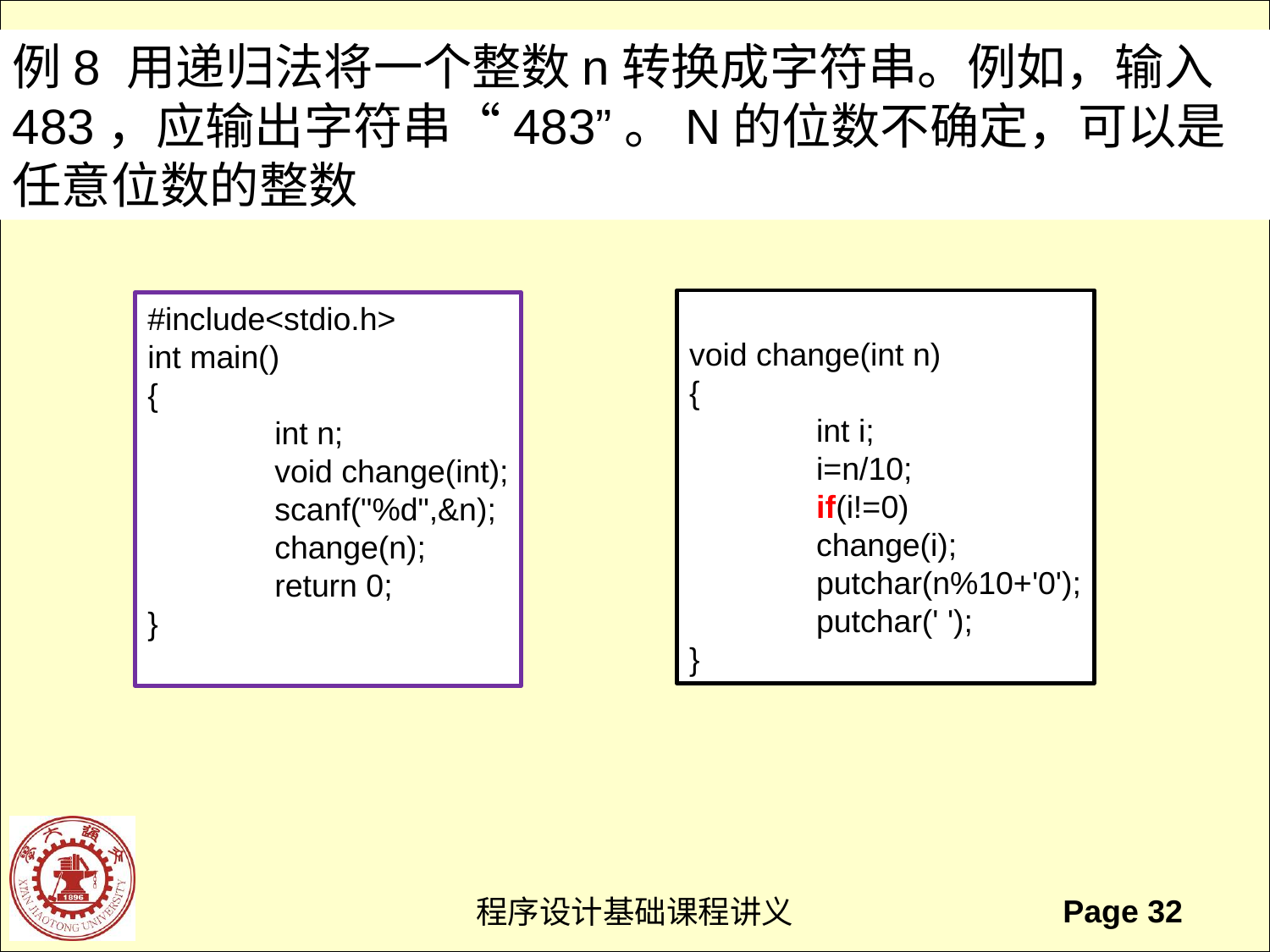

例8 用递归法将一个整数n转换成字符串。例如，输入483，应输出字符串“483”。N的位数不确定，可以是任意位数的整数

void change(int n)
{
	int i;
	i=n/10;
	if(i!=0)
	change(i);
	putchar(n%10+'0');
	putchar(' ');
}
#include<stdio.h>
int main()
{
	int n;
	void change(int);
	scanf("%d",&n);
	change(n);
	return 0;
}